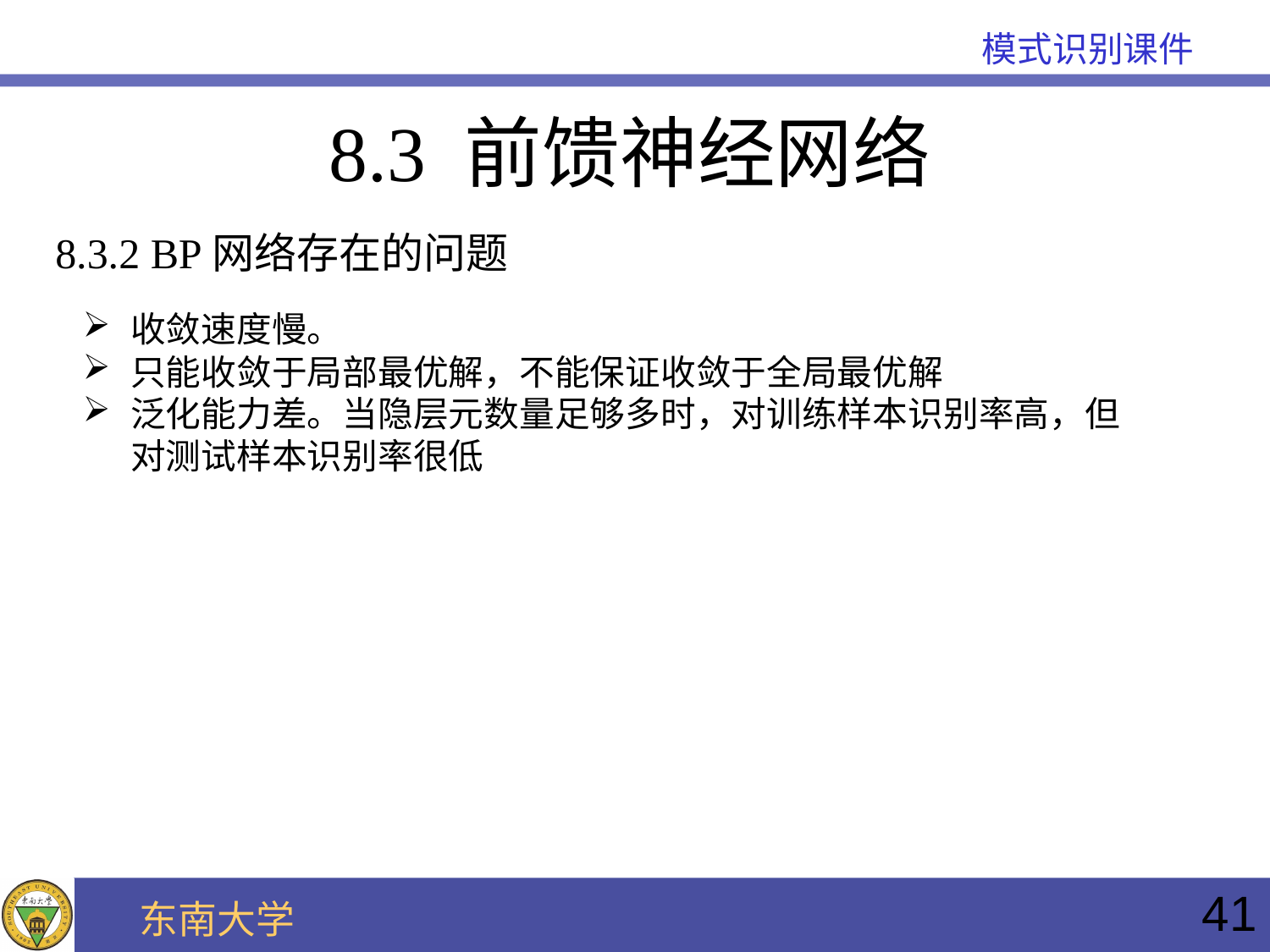

8.3 前馈神经网络
8.3.2 BP网络存在的问题
收敛速度慢。
只能收敛于局部最优解，不能保证收敛于全局最优解
泛化能力差。当隐层元数量足够多时，对训练样本识别率高，但对测试样本识别率很低
41